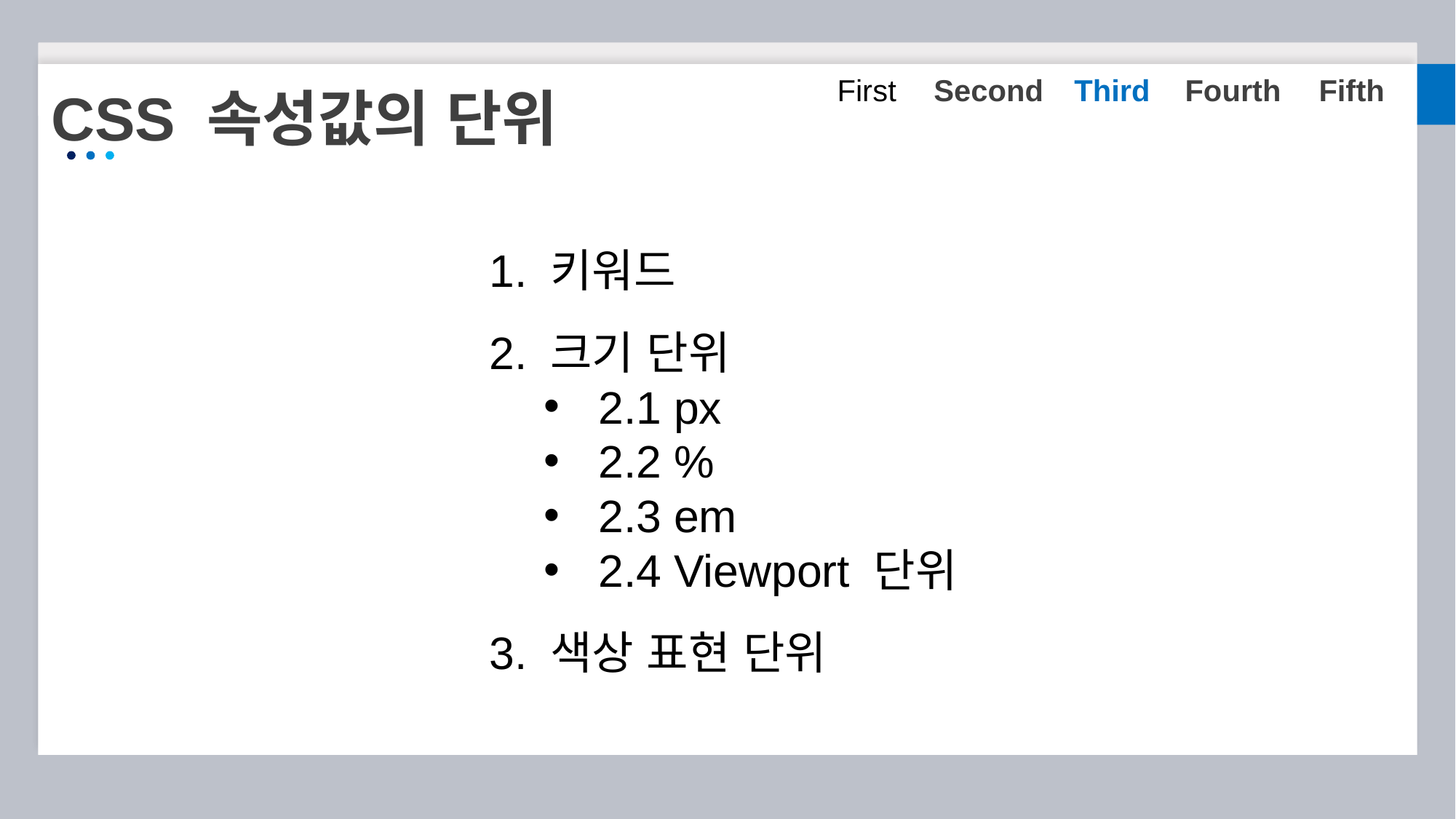

First
Second
Third
Fourth
Fifth
CSS 속성값의 단위

1. 키워드
2. 크기 단위
2.1 px
2.2 %
2.3 em
2.4 Viewport 단위
3. 색상 표현 단위